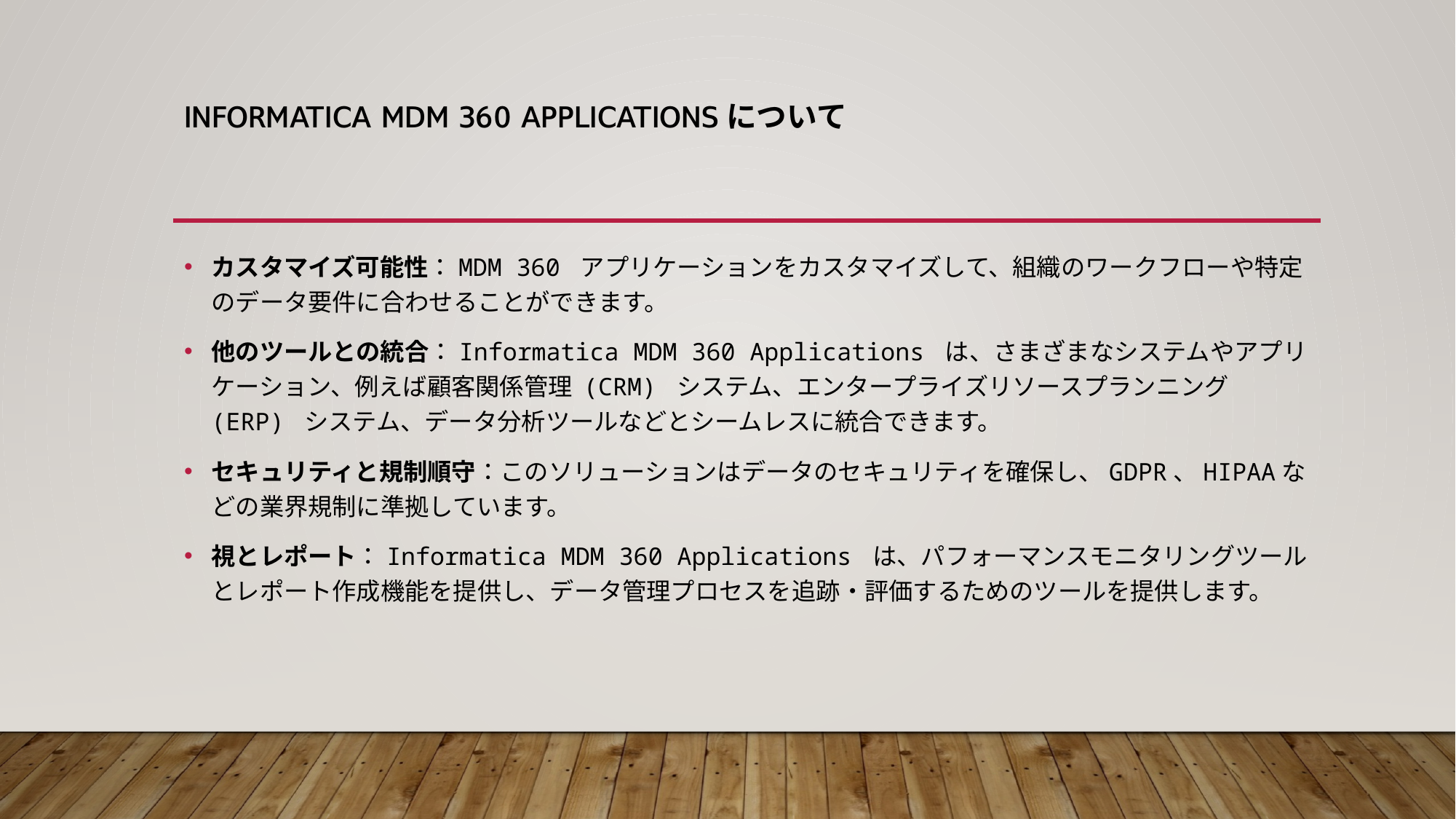

# Informatica MDM 360 Applicationsについて
カスタマイズ可能性：MDM 360 アプリケーションをカスタマイズして、組織のワークフローや特定のデータ要件に合わせることができます。
他のツールとの統合：Informatica MDM 360 Applications は、さまざまなシステムやアプリケーション、例えば顧客関係管理 (CRM) システム、エンタープライズリソースプランニング (ERP) システム、データ分析ツールなどとシームレスに統合できます。
セキュリティと規制順守：このソリューションはデータのセキュリティを確保し、GDPR、HIPAAなどの業界規制に準拠しています。
視とレポート：Informatica MDM 360 Applications は、パフォーマンスモニタリングツールとレポート作成機能を提供し、データ管理プロセスを追跡・評価するためのツールを提供します。